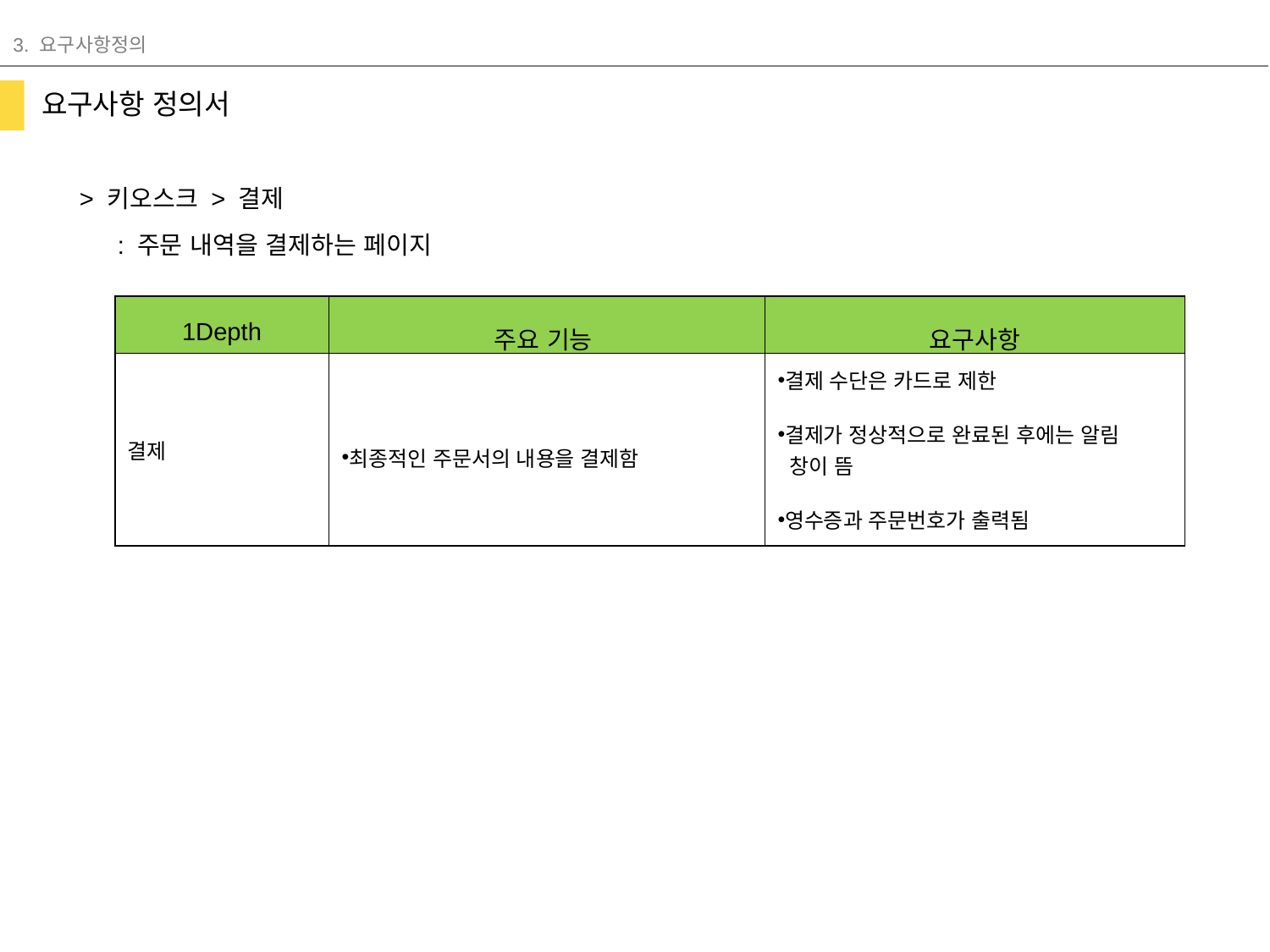

3. 요구사항정의

요구사항 정의서
> 키오스크 > 결제

: 주문 내역을 결제하는 페이지
| 1Depth | 주요 기능 | 요구사항 |
| --- | --- | --- |
| 결제 | 최종적인 주문서의 내용을 결제함 | 결제 수단은 카드로 제한 결제가 정상적으로 완료된 후에는 알림 창이 뜸 영수증과 주문번호가 출력됨 |